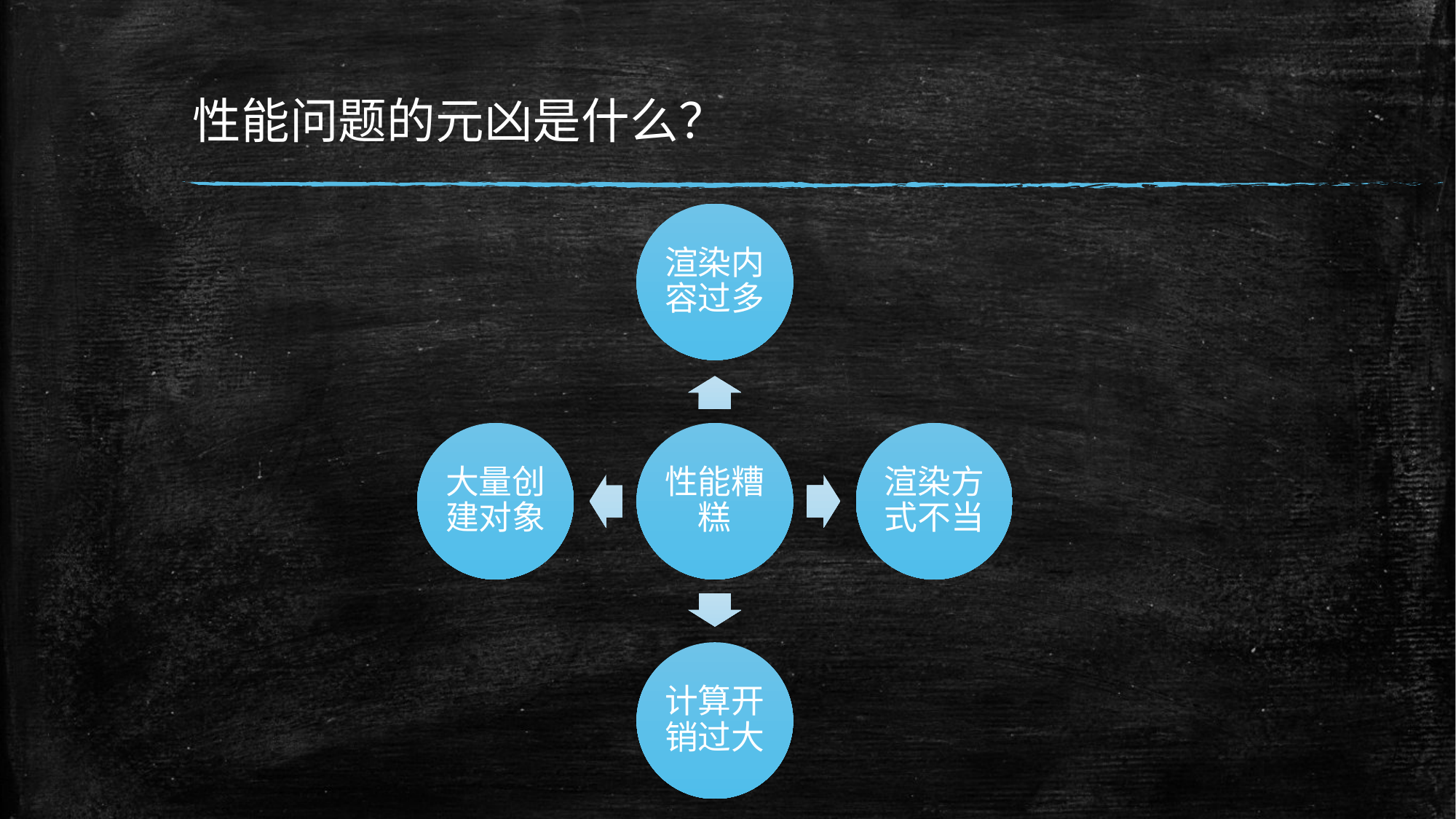

# 性能问题的元凶是什么？
性能糟糕

渲染内容过多

渲染方式不当

计算开销过大

大量创建对象